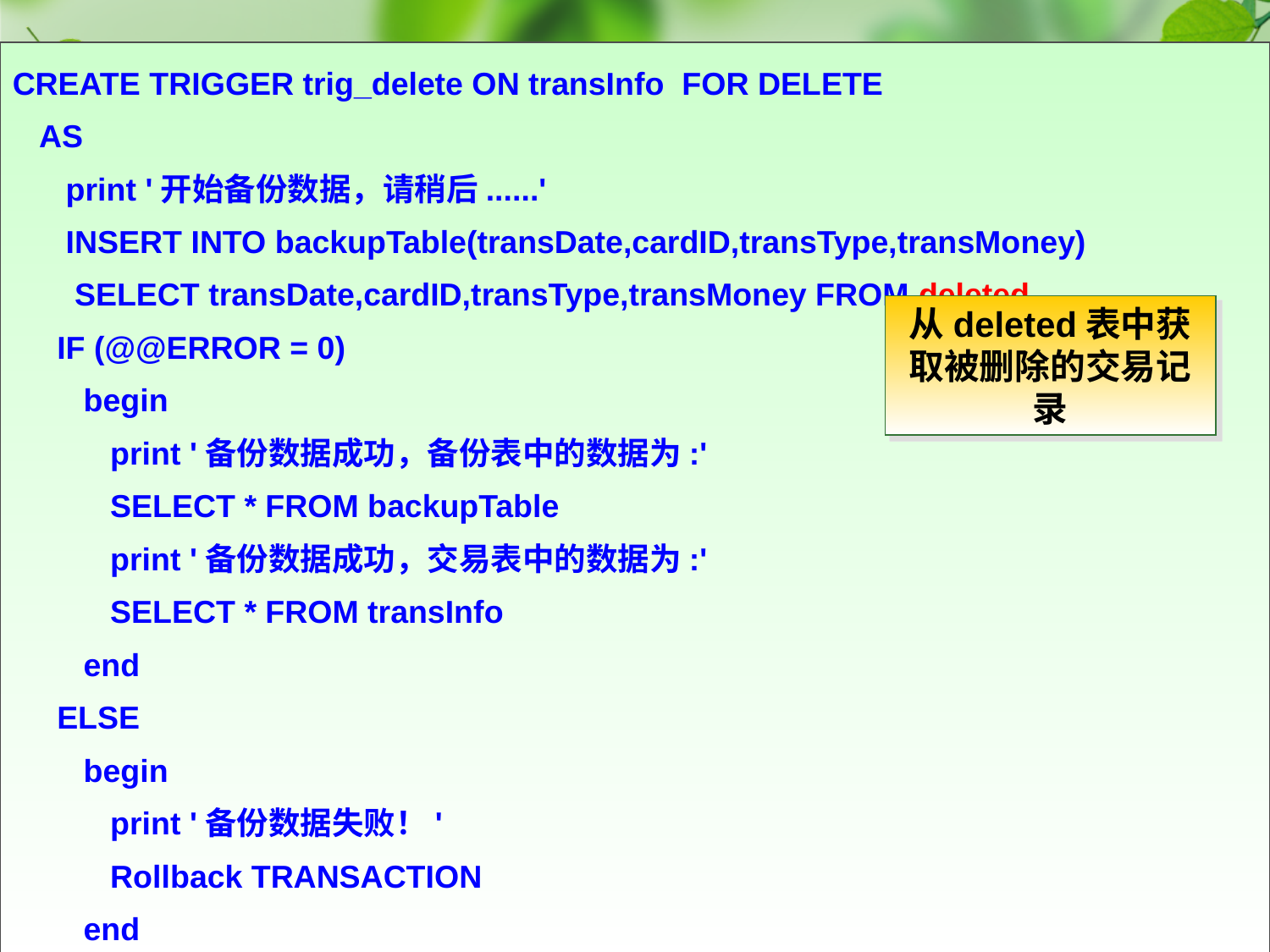

CREATE TRIGGER trig_delete ON transInfo  FOR DELETE
   AS
      print '开始备份数据，请稍后......'
      INSERT INTO backupTable(transDate,cardID,transType,transMoney)
       SELECT transDate,cardID,transType,transMoney FROM deleted
     IF (@@ERROR = 0)
        begin
           print '备份数据成功，备份表中的数据为:'
           SELECT * FROM backupTable
           print '备份数据成功，交易表中的数据为:'
           SELECT * FROM transInfo
        end
     ELSE
        begin
           print '备份数据失败！'
           Rollback TRANSACTION
        end

从deleted表中获取被删除的交易记录